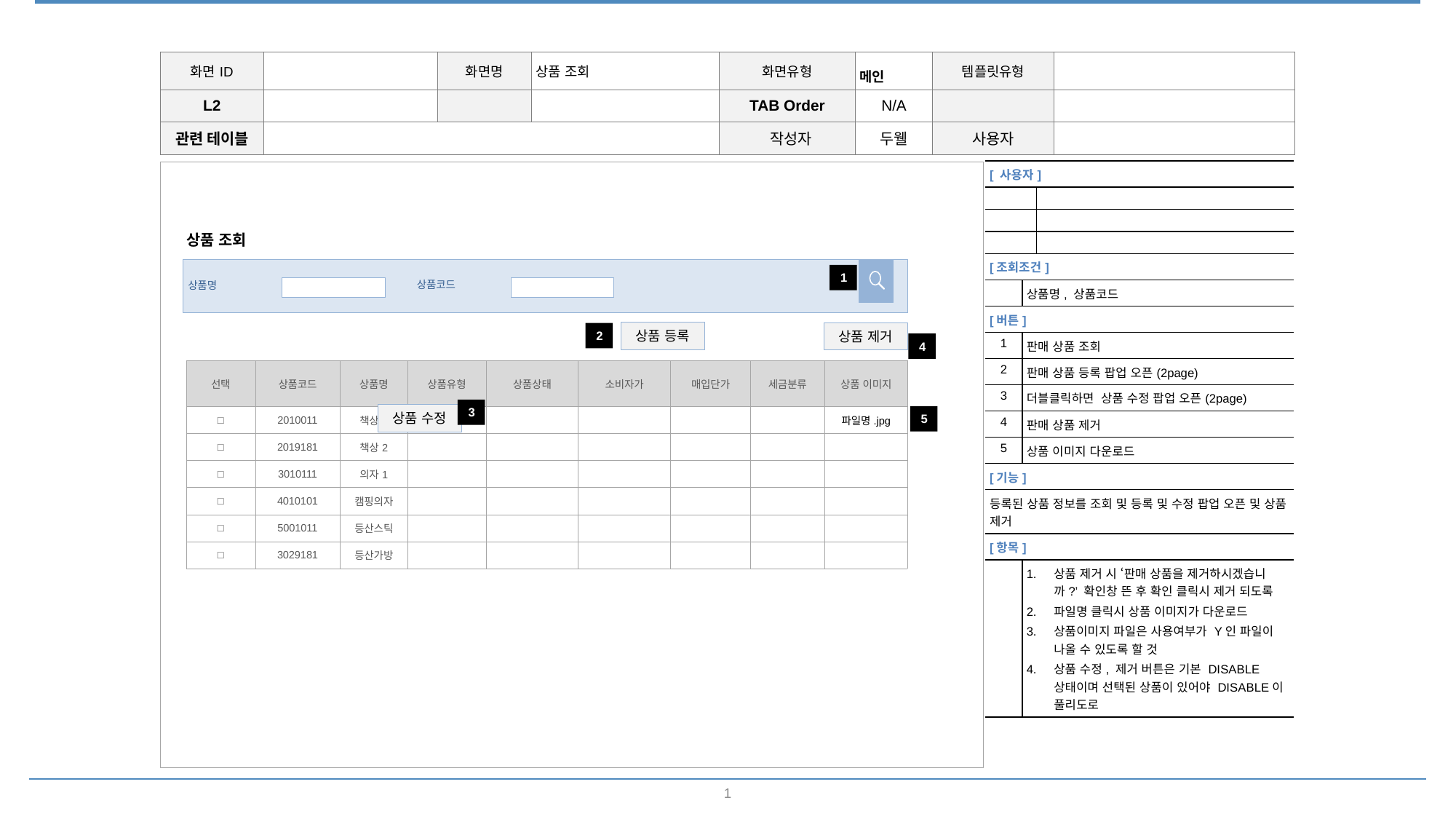

| 화면ID |  | 화면명 | 상품 조회 | 화면유형 | 메인 | 템플릿유형 |  |
| --- | --- | --- | --- | --- | --- | --- | --- |
| L2 |  |  |  | TAB Order | N/A |  |  |
| 관련 테이블 |  |  |  | 작성자 | 두웰 | 사용자 |  |
| [ 사용자] |  |  |
| --- | --- | --- |
|  |  |  |
|  |  |  |
|  |  |  |
| [조회조건] |  |  |
|  | 상품명, 상품코드 |  |
| [버튼] |  |  |
| 1 | 판매 상품 조회 |  |
| 2 | 판매 상품 등록 팝업 오픈(2page) |  |
| 3 | 더블클릭하면 상품 수정 팝업 오픈(2page) |  |
| 4 | 판매 상품 제거 |  |
| 5 | 상품 이미지 다운로드 |  |
| [기능] |  |  |
| 등록된 상품 정보를 조회 및 등록 및 수정 팝업 오픈 및 상품 제거 |  |  |
| [항목] |  |  |
|  | 상품 제거 시 ‘판매 상품을 제거하시겠습니까?’ 확인창 뜬 후 확인 클릭시 제거 되도록 파일명 클릭시 상품 이미지가 다운로드 상품이미지 파일은 사용여부가 Y인 파일이 나올 수 있도록 할 것 상품 수정, 제거 버튼은 기본 DISABLE 상태이며 선택된 상품이 있어야 DISABLE이 풀리도로 |  |

상품 조회

1

상품코드
상품명
상품 등록
상품 제거
2
4
| 선택 | 상품코드 | 상품명 | 상품유형 | 상품상태 | 소비자가 | 매입단가 | 세금분류 | 상품 이미지 |
| --- | --- | --- | --- | --- | --- | --- | --- | --- |
| □ | 2010011 | 책상1 |  |  |  |  |  | 파일명.jpg |
| □ | 2019181 | 책상2 |  |  |  |  |  |  |
| □ | 3010111 | 의자1 |  |  |  |  |  |  |
| □ | 4010101 | 캠핑의자 |  |  |  |  |  |  |
| □ | 5001011 | 등산스틱 |  |  |  |  |  |  |
| □ | 3029181 | 등산가방 |  |  |  |  |  |  |
3
상품 수정
5